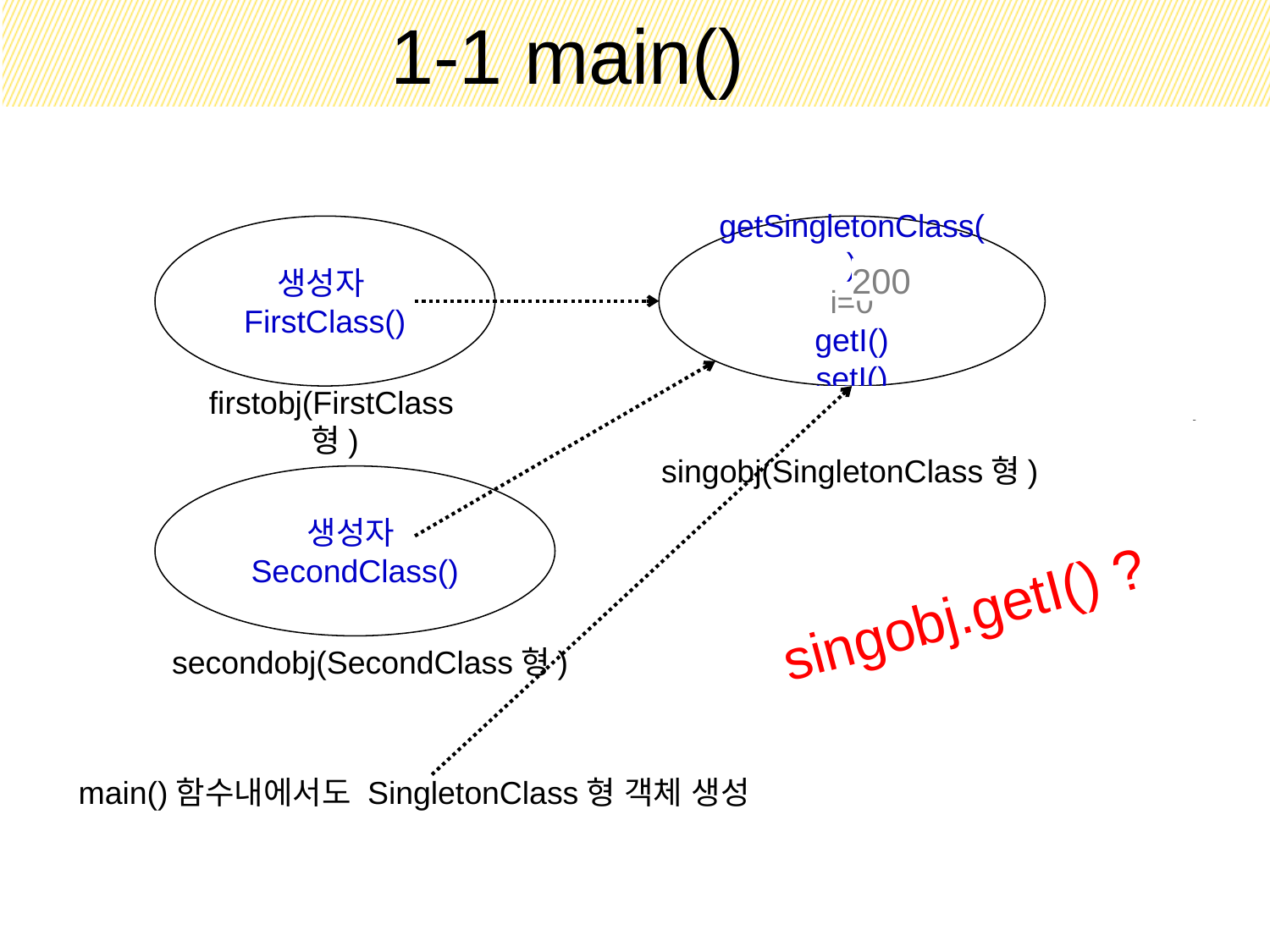

# 1-1 main()
생성자FirstClass()
firstobj(FirstClass형)
getSingletonClass()
i=0
getI()
setI()
sinbletonobject(SingletonClass형)
200
생성자SecondClass()
secondobj(SecondClass형)
main()함수내에서도 SingletonClass형 객체 생성
200
singletonobject

singobj(SingletonClass형)
singobj.getI() ?